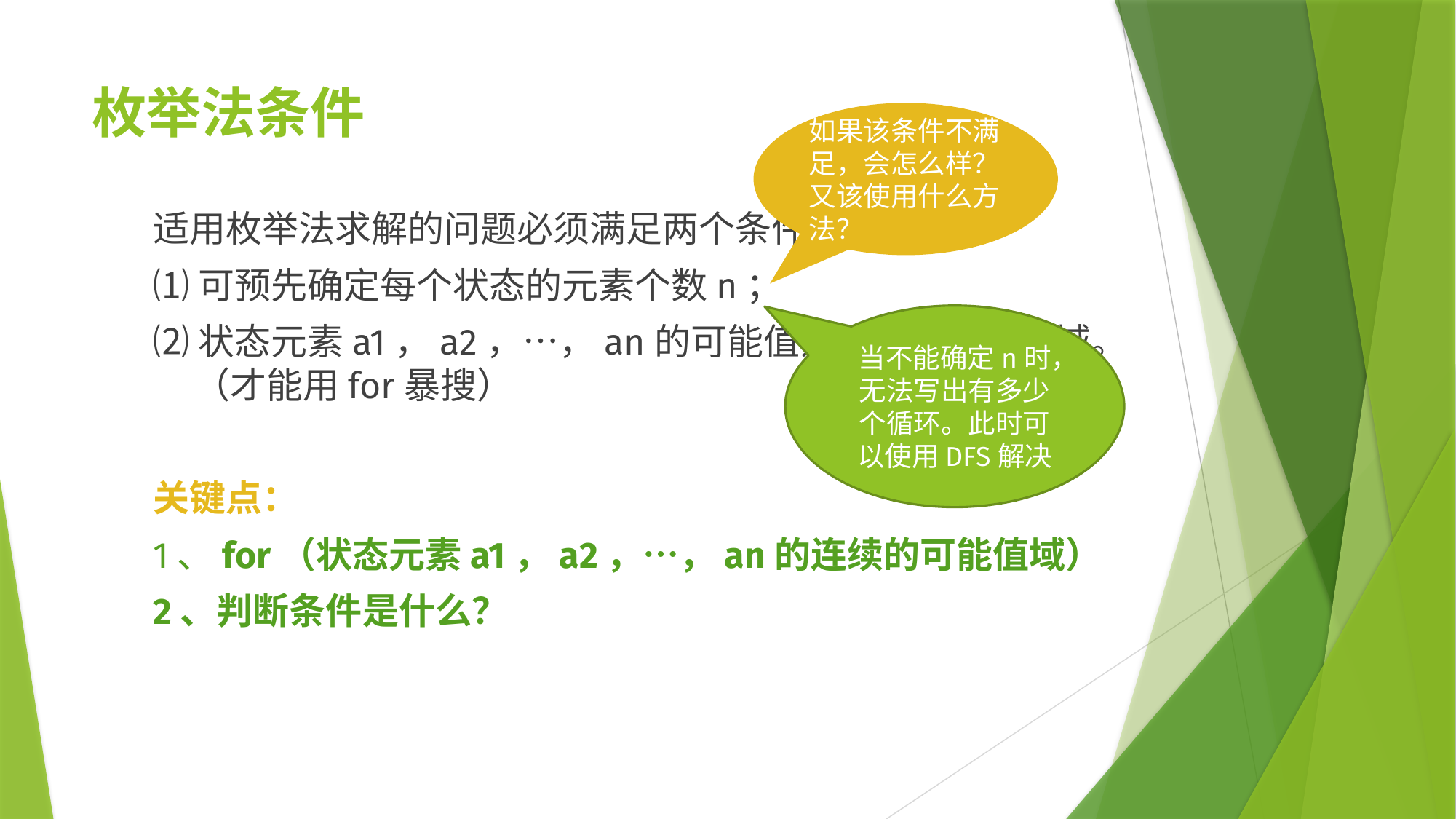

# 枚举法条件
如果该条件不满足，会怎么样？又该使用什么方法？
适用枚举法求解的问题必须满足两个条件：
⑴可预先确定每个状态的元素个数n；
⑵状态元素a1，a2，…，an的可能值为一个连续的值域。（才能用for暴搜）

关键点：
1、for（状态元素a1，a2，…，an的连续的可能值域）
2、判断条件是什么？
当不能确定n时，无法写出有多少个循环。此时可以使用DFS解决